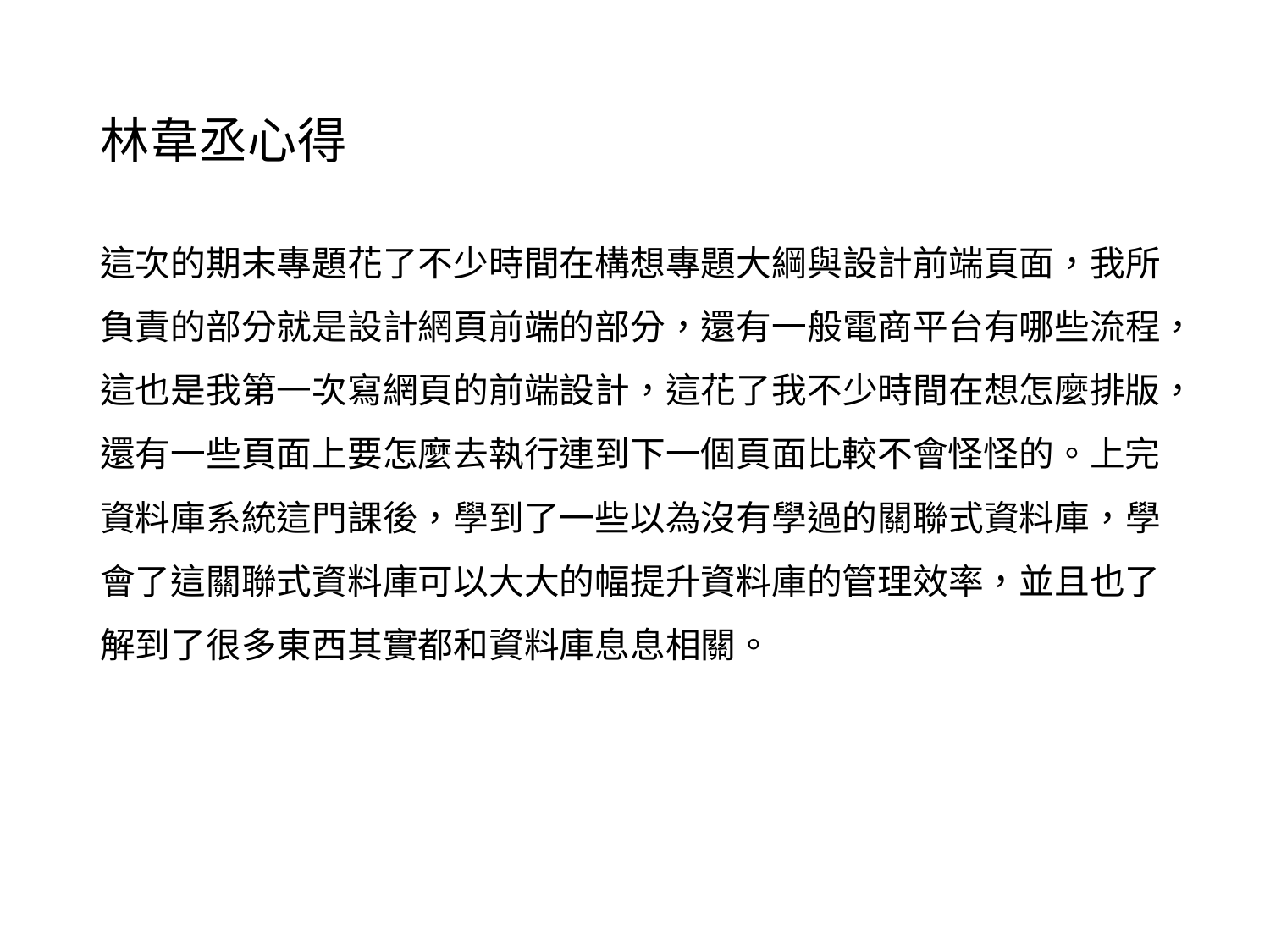

# 林韋丞心得
這次的期末專題花了不少時間在構想專題大綱與設計前端頁面，我所負責的部分就是設計網頁前端的部分，還有一般電商平台有哪些流程，這也是我第一次寫網頁的前端設計，這花了我不少時間在想怎麼排版，還有一些頁面上要怎麼去執行連到下一個頁面比較不會怪怪的。上完資料庫系統這門課後，學到了一些以為沒有學過的關聯式資料庫，學會了這關聯式資料庫可以大大的幅提升資料庫的管理效率，並且也了解到了很多東西其實都和資料庫息息相關。